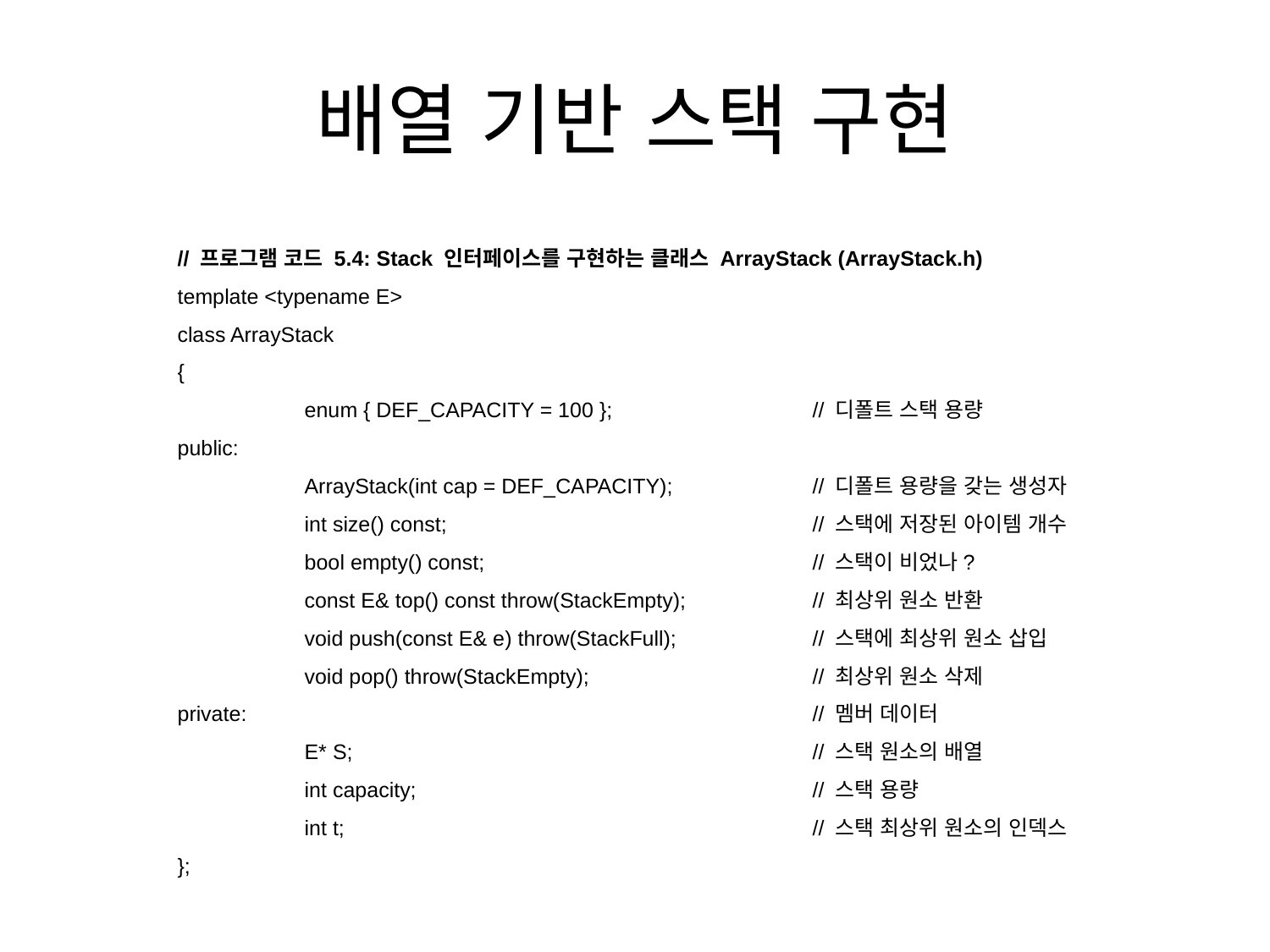

# 배열 기반 스택 구현
// 프로그램 코드 5.4: Stack 인터페이스를 구현하는 클래스 ArrayStack (ArrayStack.h)
template <typename E>
class ArrayStack
{
	enum { DEF_CAPACITY = 100 };		// 디폴트 스택 용량
public:
	ArrayStack(int cap = DEF_CAPACITY);		// 디폴트 용량을 갖는 생성자
	int size() const;			// 스택에 저장된 아이템 개수
	bool empty() const;			// 스택이 비었나?
	const E& top() const throw(StackEmpty);	// 최상위 원소 반환
	void push(const E& e) throw(StackFull);		// 스택에 최상위 원소 삽입
	void pop() throw(StackEmpty);		// 최상위 원소 삭제
private:					// 멤버 데이터
	E* S;				// 스택 원소의 배열
	int capacity;				// 스택 용량
	int t;				// 스택 최상위 원소의 인덱스
};